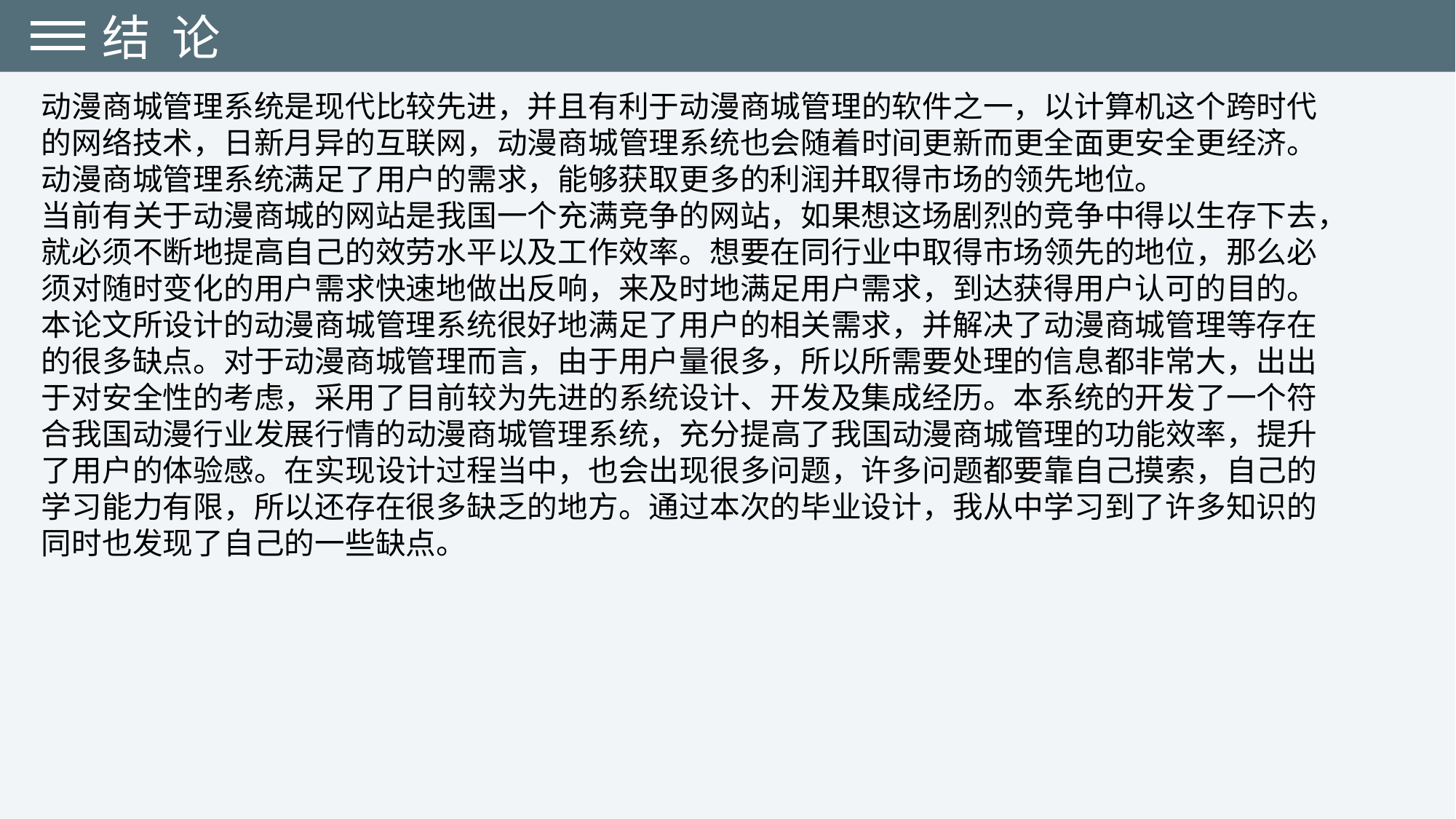

结  论
动漫商城管理系统是现代比较先进，并且有利于动漫商城管理的软件之一，以计算机这个跨时代的网络技术，日新月异的互联网，动漫商城管理系统也会随着时间更新而更全面更安全更经济。动漫商城管理系统满足了用户的需求，能够获取更多的利润并取得市场的领先地位。
当前有关于动漫商城的网站是我国一个充满竞争的网站，如果想这场剧烈的竞争中得以生存下去，就必须不断地提高自己的效劳水平以及工作效率。想要在同行业中取得市场领先的地位，那么必须对随时变化的用户需求快速地做出反响，来及时地满足用户需求，到达获得用户认可的目的。本论文所设计的动漫商城管理系统很好地满足了用户的相关需求，并解决了动漫商城管理等存在的很多缺点。对于动漫商城管理而言，由于用户量很多，所以所需要处理的信息都非常大，出出于对安全性的考虑，采用了目前较为先进的系统设计、开发及集成经历。本系统的开发了一个符合我国动漫行业发展行情的动漫商城管理系统，充分提高了我国动漫商城管理的功能效率，提升了用户的体验感。在实现设计过程当中，也会出现很多问题，许多问题都要靠自己摸索，自己的学习能力有限，所以还存在很多缺乏的地方。通过本次的毕业设计，我从中学习到了许多知识的同时也发现了自己的一些缺点。